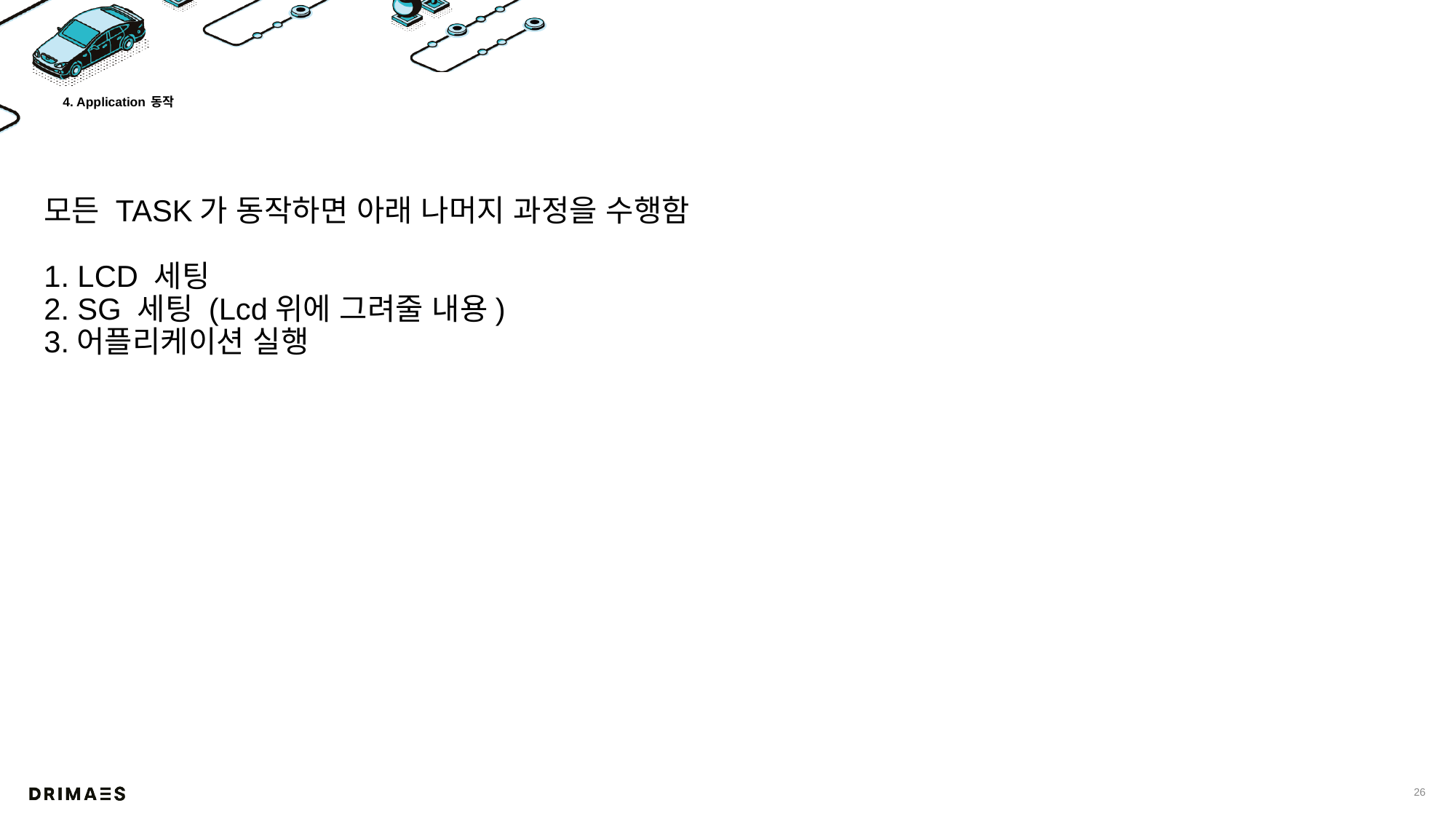

# 4. Application 동작
모든 TASK가 동작하면 아래 나머지 과정을 수행함

1. LCD 세팅
2. SG 세팅 (Lcd위에 그려줄 내용)
3.어플리케이션 실행